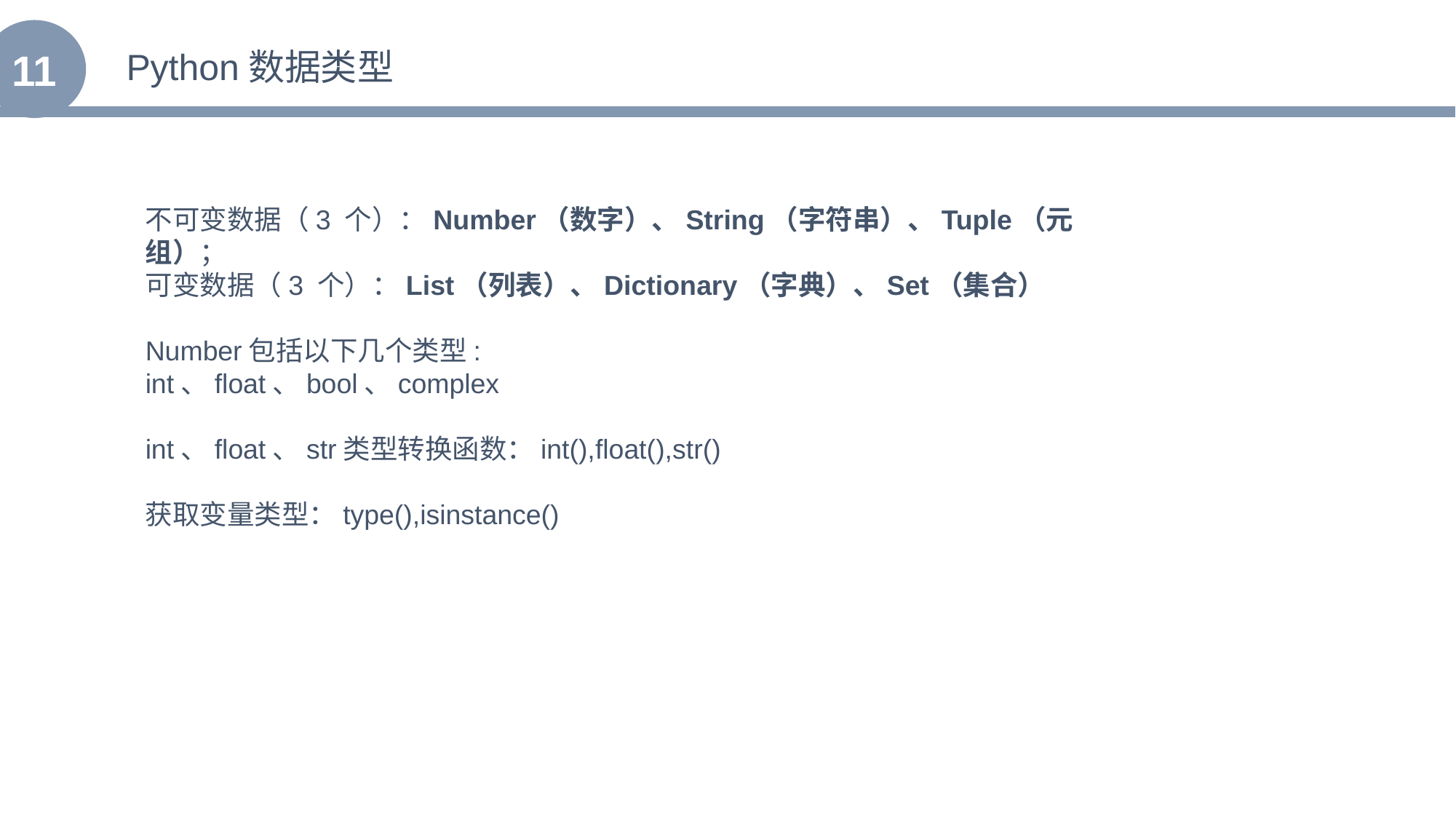

11
Python数据类型
不可变数据（3 个）：Number（数字）、String（字符串）、Tuple（元组）；
可变数据（3 个）：List（列表）、Dictionary（字典）、Set（集合）

Number包括以下几个类型:
int、float、bool、complex

int、float、str类型转换函数：int(),float(),str()

获取变量类型：type(),isinstance()